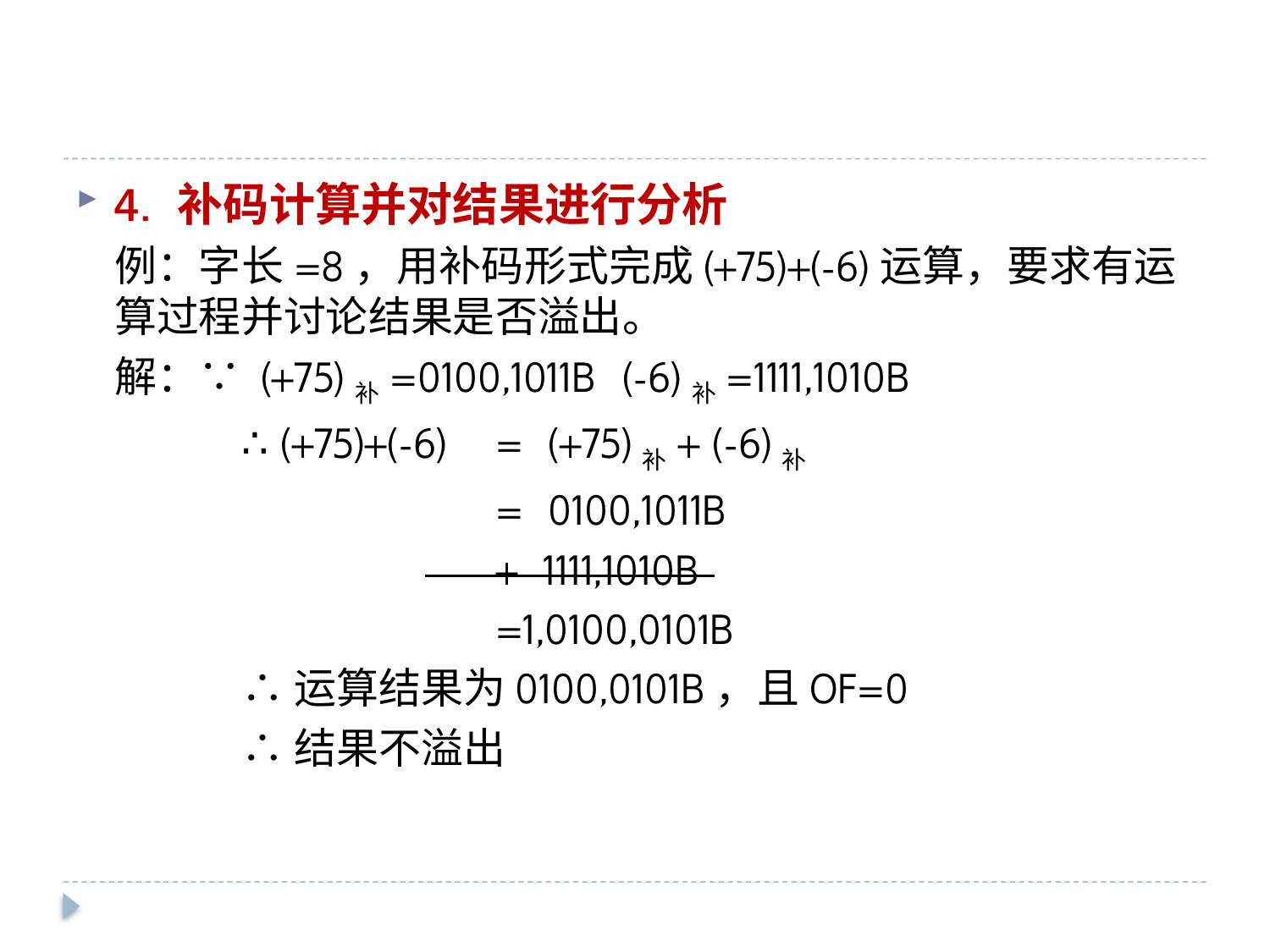

4. 补码计算并对结果进行分析
例：字长=8，用补码形式完成(+75)+(-6)运算，要求有运算过程并讨论结果是否溢出。
解：∵ (+75)补=0100,1011B	(-6)补=1111,1010B
	∴ (+75)+(-6) 	=  (+75)补+ (-6)补
			=  0100,1011B
			+  1111,1010B
			=1,0100,0101B
	∴运算结果为0100,0101B，且OF=0
	∴结果不溢出